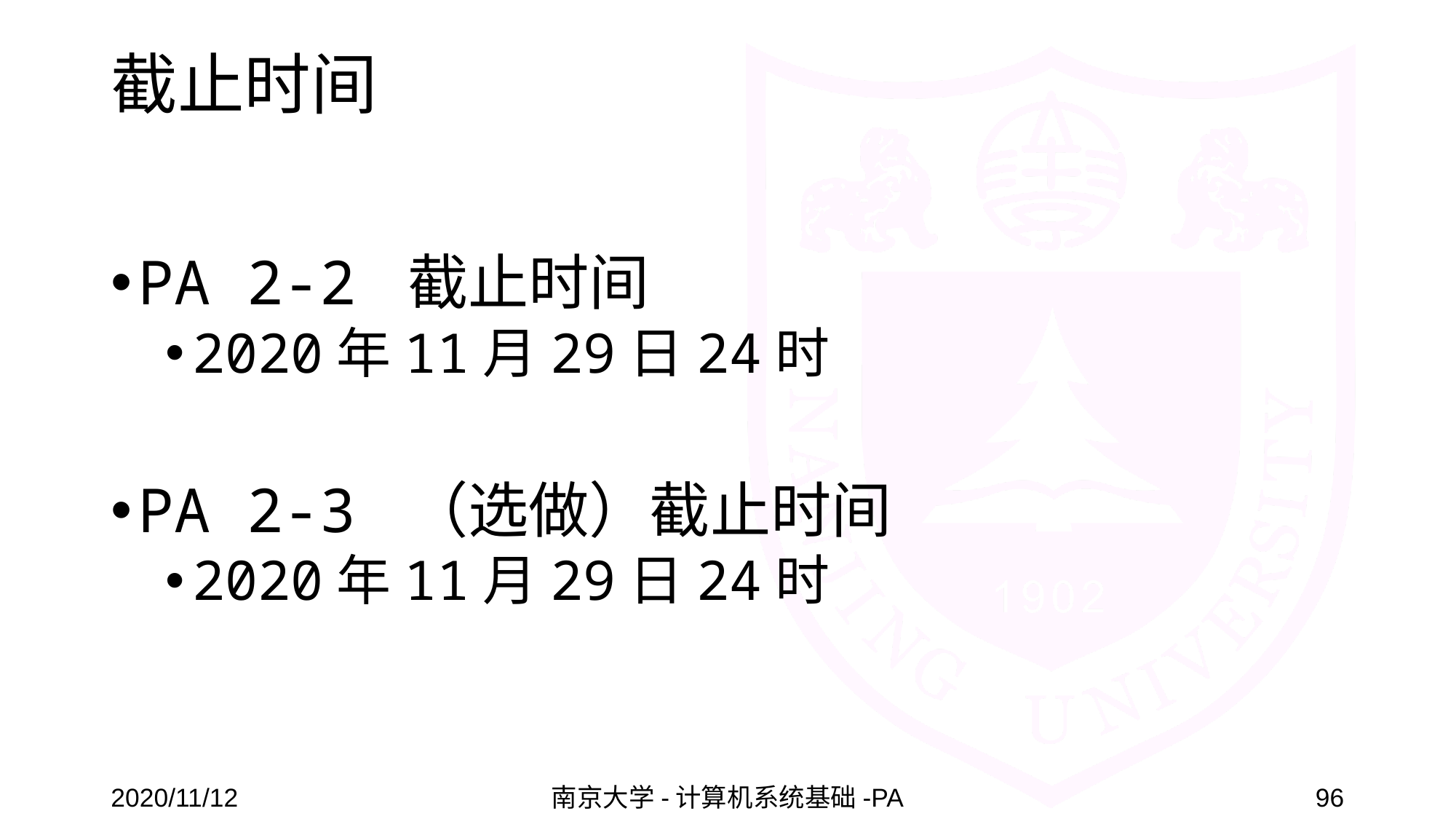

# 截止时间
PA 2-2 截止时间
2020年11月29日24时

PA 2-3 （选做）截止时间
2020年11月29日24时
2020/11/12
南京大学-计算机系统基础-PA
96